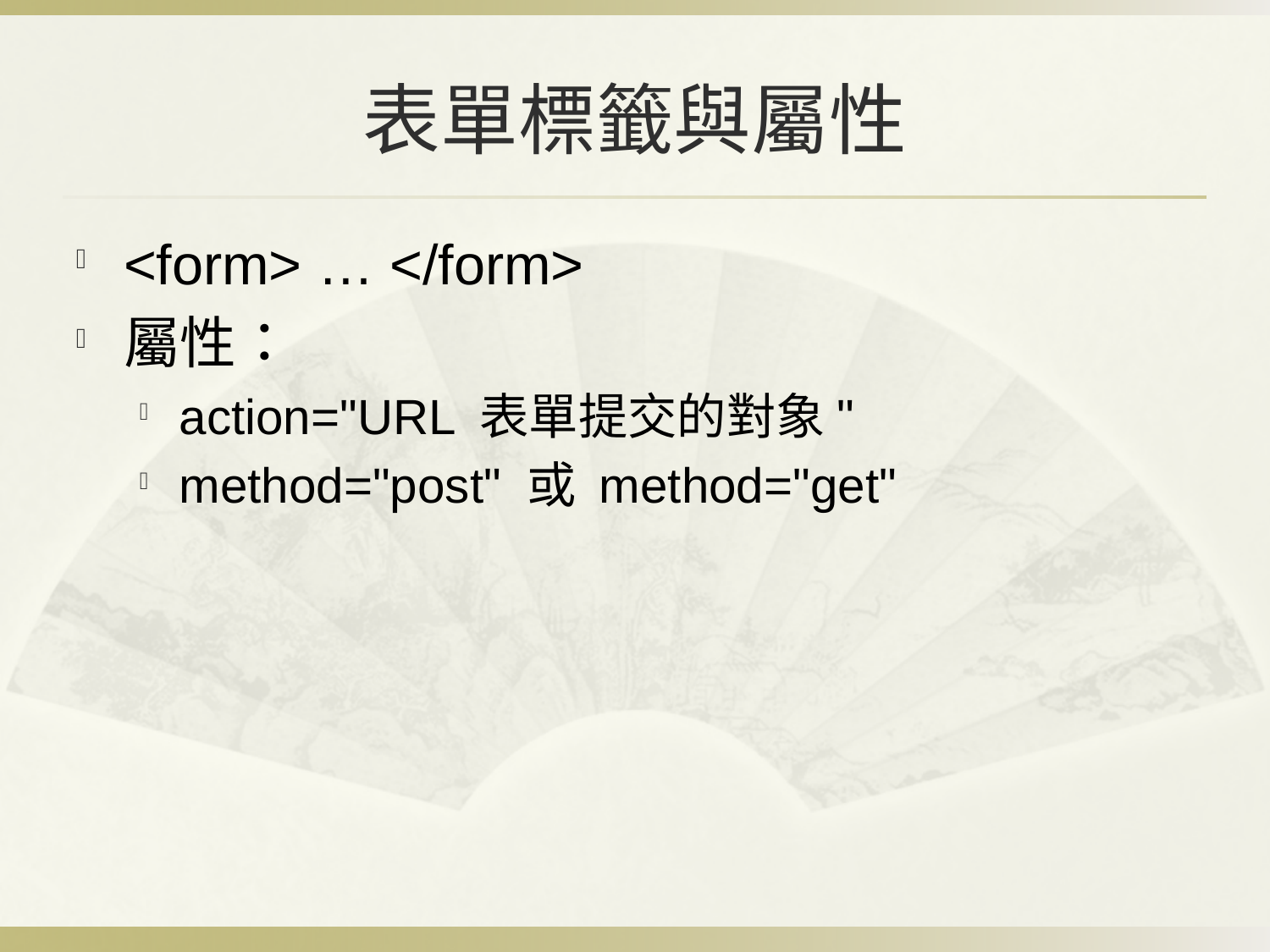

# 表單標籤與屬性
<form> … </form>
屬性：
action="URL 表單提交的對象"
method="post" 或 method="get"